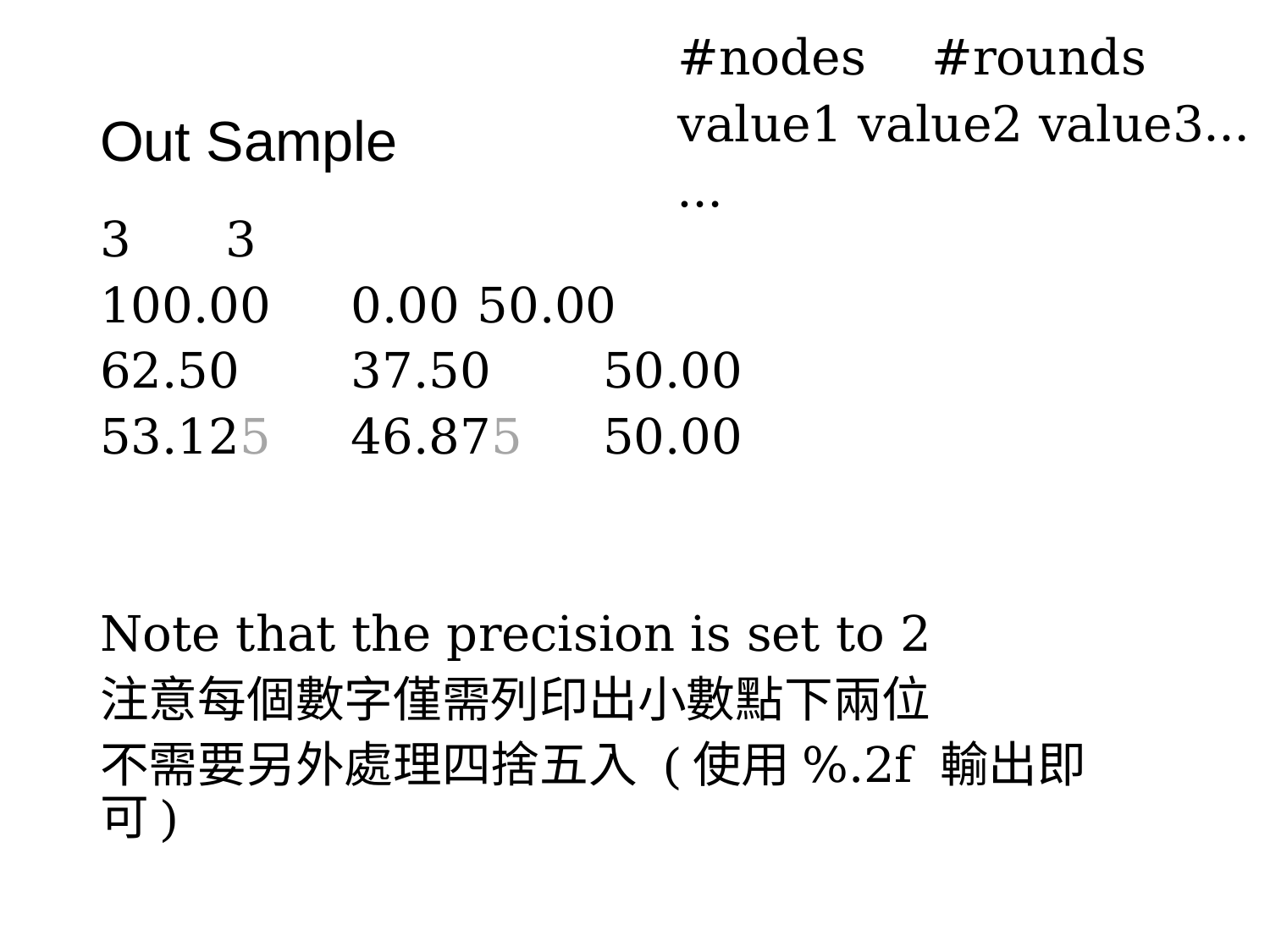

#nodes	#rounds
value1 value2 value3…
…
# Out Sample
3	3
100.00	0.00		50.00
62.50	37.50	50.00
53.125	46.875	50.00

Note that the precision is set to 2
注意每個數字僅需列印出小數點下兩位
不需要另外處理四捨五入 (使用%.2f 輸出即可)